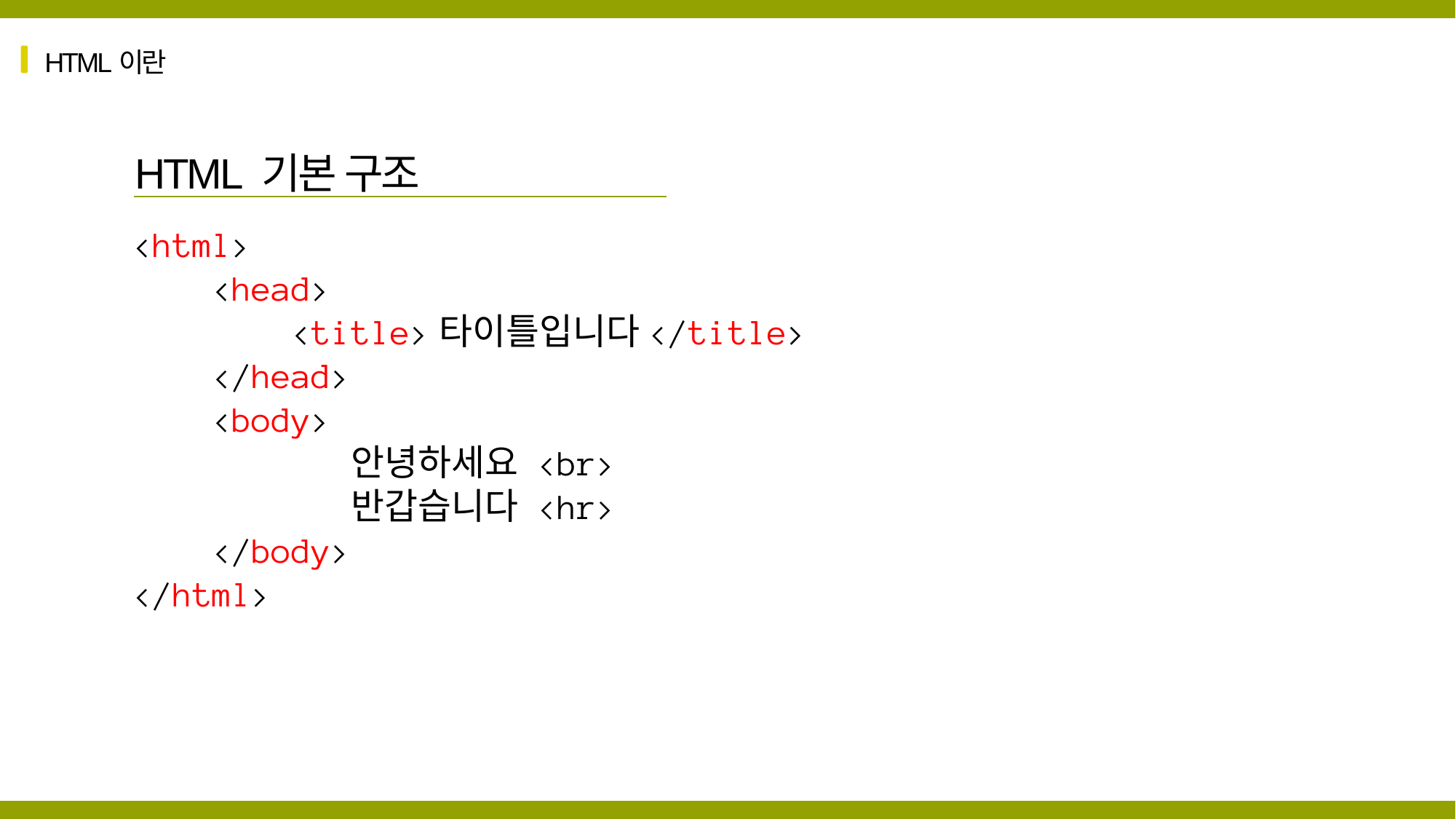

HTML이란

HTML 기본 구조
<html>
    <head>
        <title>타이틀입니다</title>
    </head>
    <body>
		안녕하세요 <br>
		반갑습니다 <hr>
    </body>
</html>